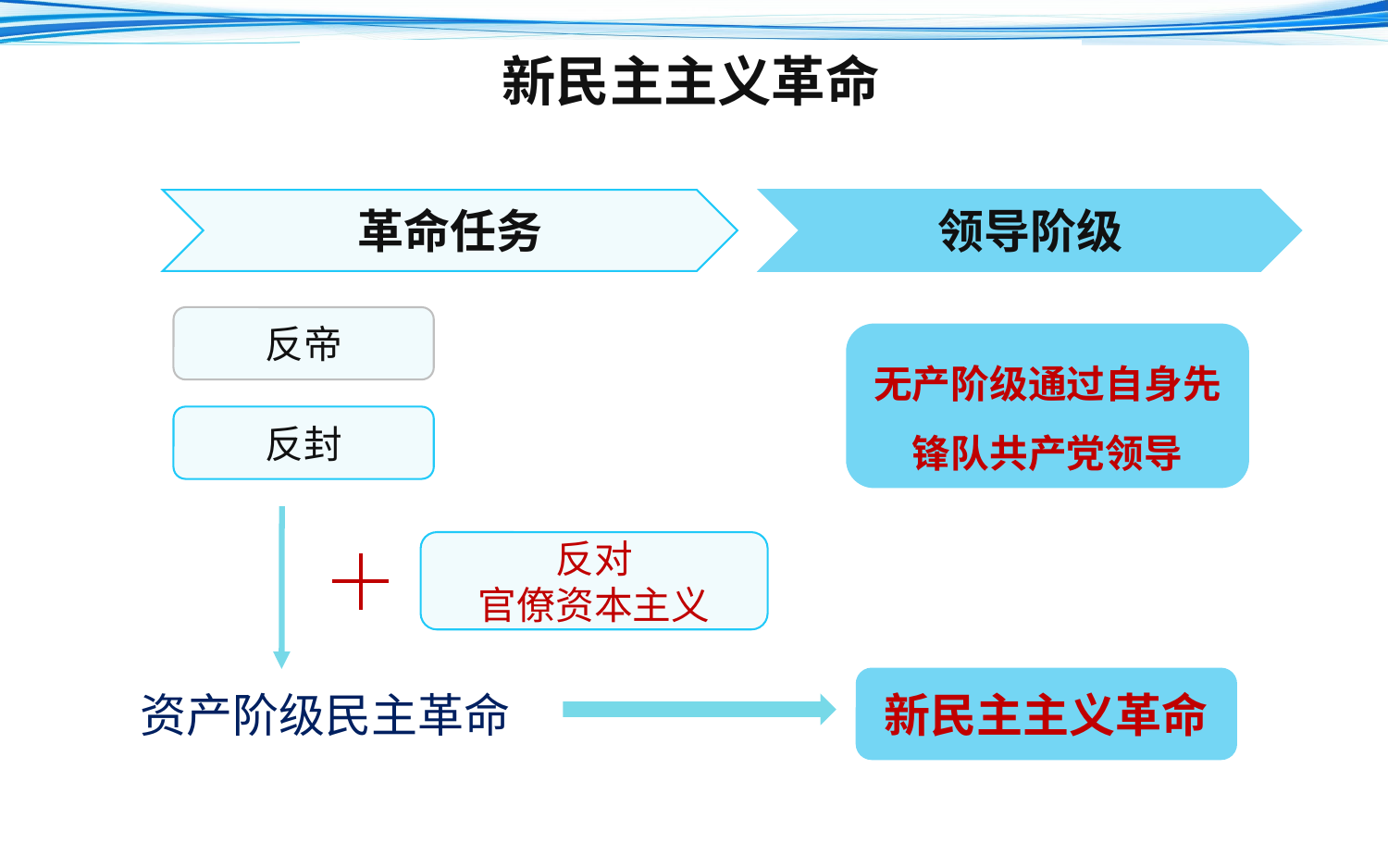

新民主主义革命
革命任务
领导阶级
反帝
无产阶级通过自身先锋队共产党领导
反封
反对
官僚资本主义

资产阶级民主革命
新民主主义革命